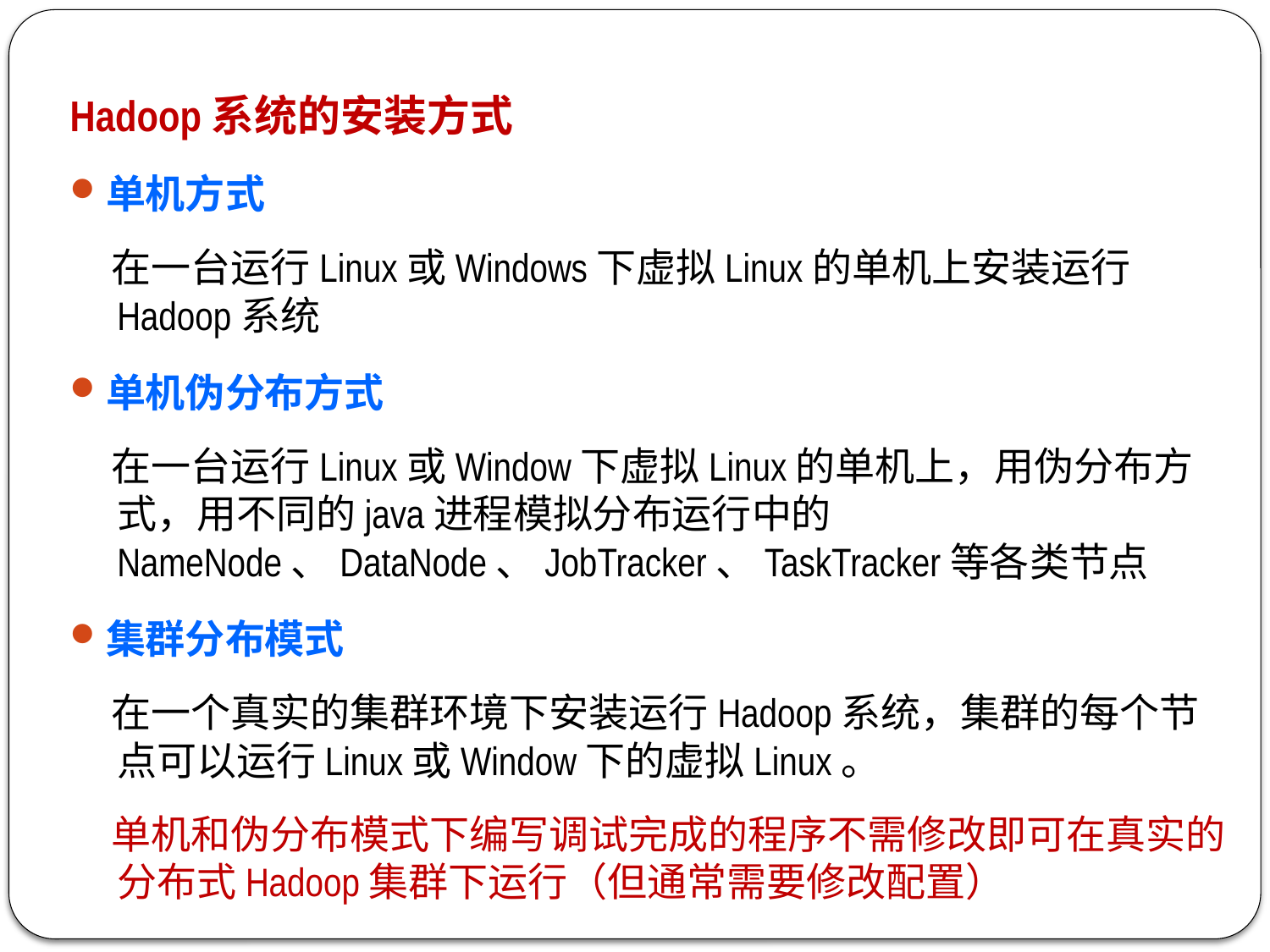

Hadoop系统的安装方式
单机方式
在一台运行Linux或Windows下虚拟Linux的单机上安装运行Hadoop系统
单机伪分布方式
在一台运行Linux或Window下虚拟Linux的单机上，用伪分布方式，用不同的java进程模拟分布运行中的NameNode、DataNode、JobTracker、TaskTracker等各类节点
集群分布模式
在一个真实的集群环境下安装运行Hadoop系统，集群的每个节点可以运行Linux或Window下的虚拟Linux。
单机和伪分布模式下编写调试完成的程序不需修改即可在真实的分布式Hadoop集群下运行（但通常需要修改配置）